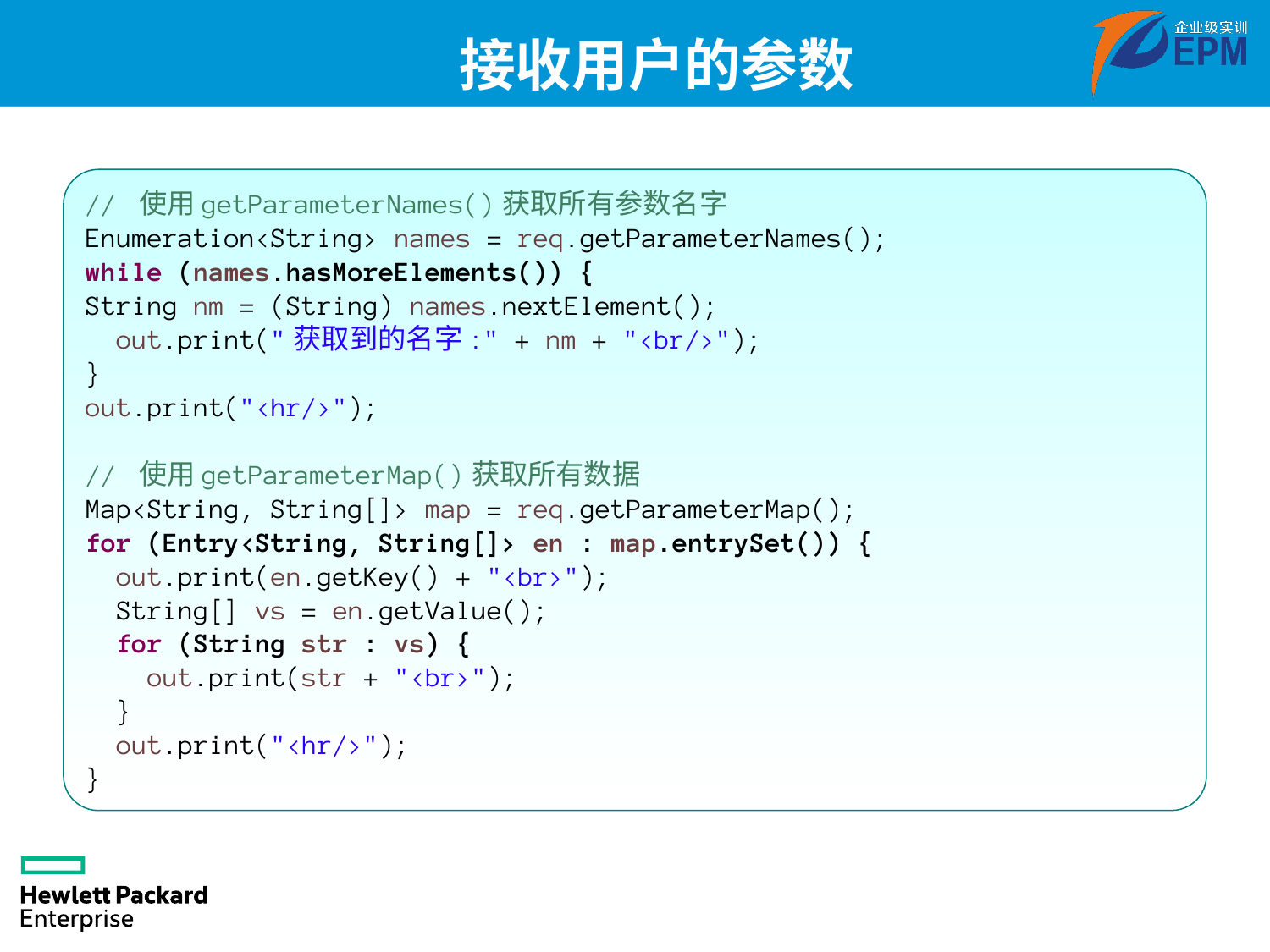

# 接收用户的参数
// 使用getParameterNames()获取所有参数名字
Enumeration<String> names = req.getParameterNames();
while (names.hasMoreElements()) {
String nm = (String) names.nextElement();
  out.print("获取到的名字:" + nm + "<br/>");
}
out.print("<hr/>");

// 使用getParameterMap()获取所有数据
Map<String, String[]> map = req.getParameterMap();
for (Entry<String, String[]> en : map.entrySet()) {
  out.print(en.getKey() + "<br>");
  String[] vs = en.getValue();
  for (String str : vs) {
    out.print(str + "<br>");
  }
  out.print("<hr/>");
}